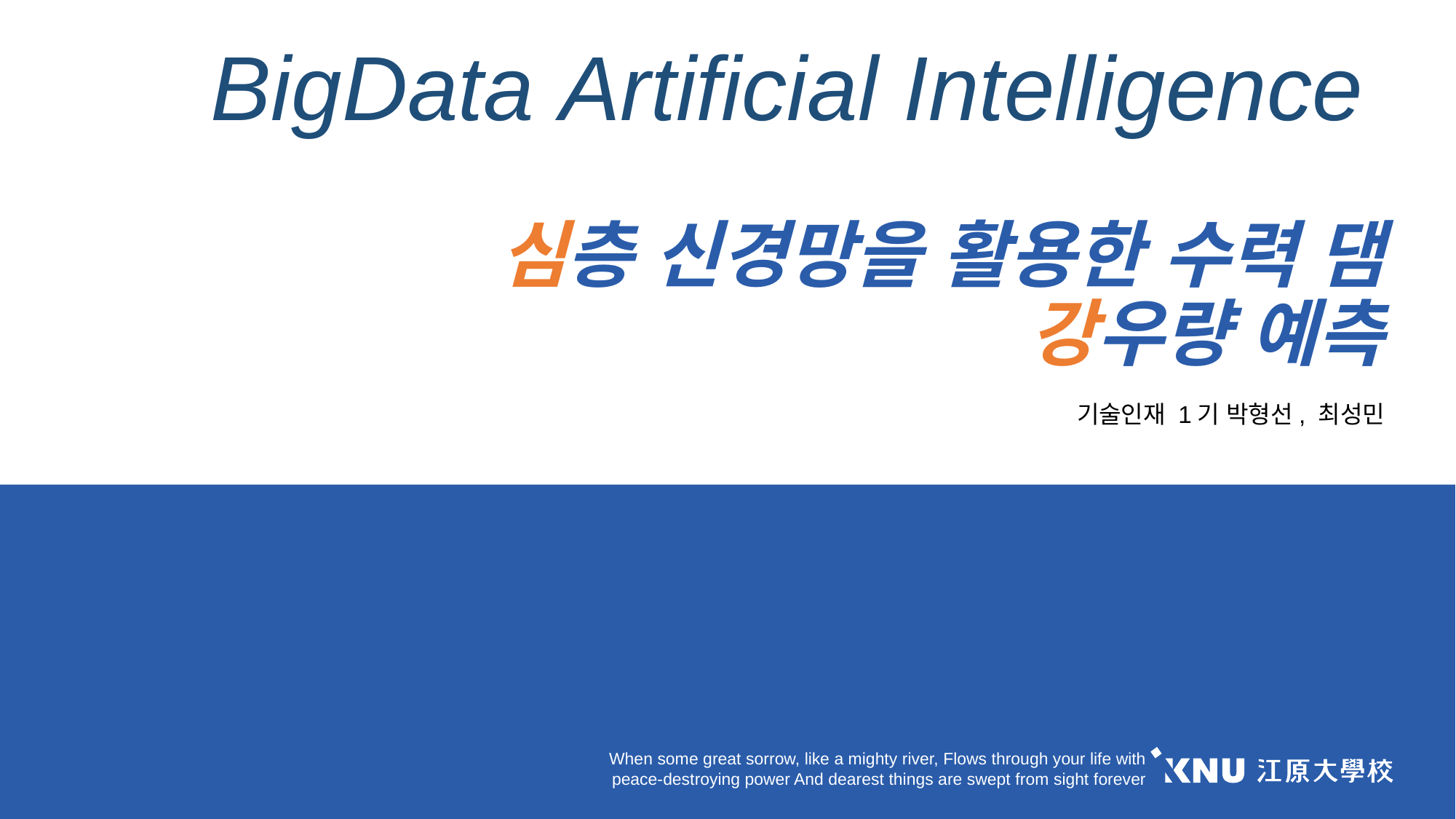

Artificial Intelligence
BigData
# 심층 신경망을 활용한 수력 댐 강우량 예측
기술인재 1기 박형선, 최성민
When some great sorrow, like a mighty river, Flows through your life with peace-destroying power And dearest things are swept from sight forever